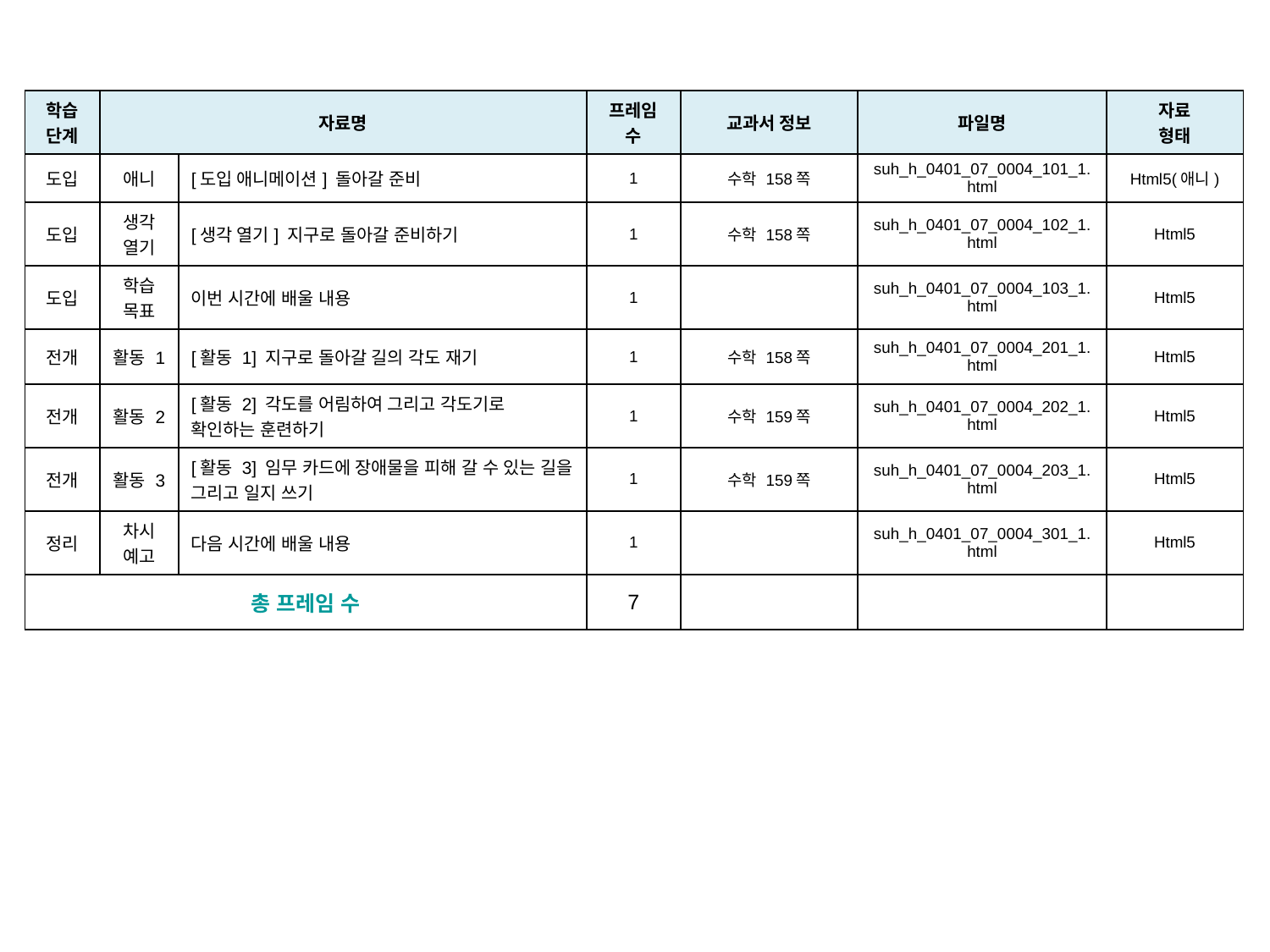

| 학습 단계 | 자료명 |  | 프레임 수 | 교과서 정보 | 파일명 | 자료 형태 |
| --- | --- | --- | --- | --- | --- | --- |
| 도입 | 애니 | [도입 애니메이션] 돌아갈 준비 | 1 | 수학 158쪽 | suh\_h\_0401\_07\_0004\_101\_1.html | Html5(애니) |
| 도입 | 생각 열기 | [생각 열기] 지구로 돌아갈 준비하기 | 1 | 수학 158쪽 | suh\_h\_0401\_07\_0004\_102\_1.html | Html5 |
| 도입 | 학습 목표 | 이번 시간에 배울 내용 | 1 |  | suh\_h\_0401\_07\_0004\_103\_1.html | Html5 |
| 전개 | 활동 1 | [활동 1] 지구로 돌아갈 길의 각도 재기 | 1 | 수학 158쪽 | suh\_h\_0401\_07\_0004\_201\_1.html | Html5 |
| 전개 | 활동 2 | [활동 2] 각도를 어림하여 그리고 각도기로 확인하는 훈련하기 | 1 | 수학 159쪽 | suh\_h\_0401\_07\_0004\_202\_1.html | Html5 |
| 전개 | 활동 3 | [활동 3] 임무 카드에 장애물을 피해 갈 수 있는 길을 그리고 일지 쓰기 | 1 | 수학 159쪽 | suh\_h\_0401\_07\_0004\_203\_1.html | Html5 |
| 정리 | 차시 예고 | 다음 시간에 배울 내용 | 1 |  | suh\_h\_0401\_07\_0004\_301\_1.html | Html5 |
| 총 프레임 수 |  |  | 7 |  |  |  |